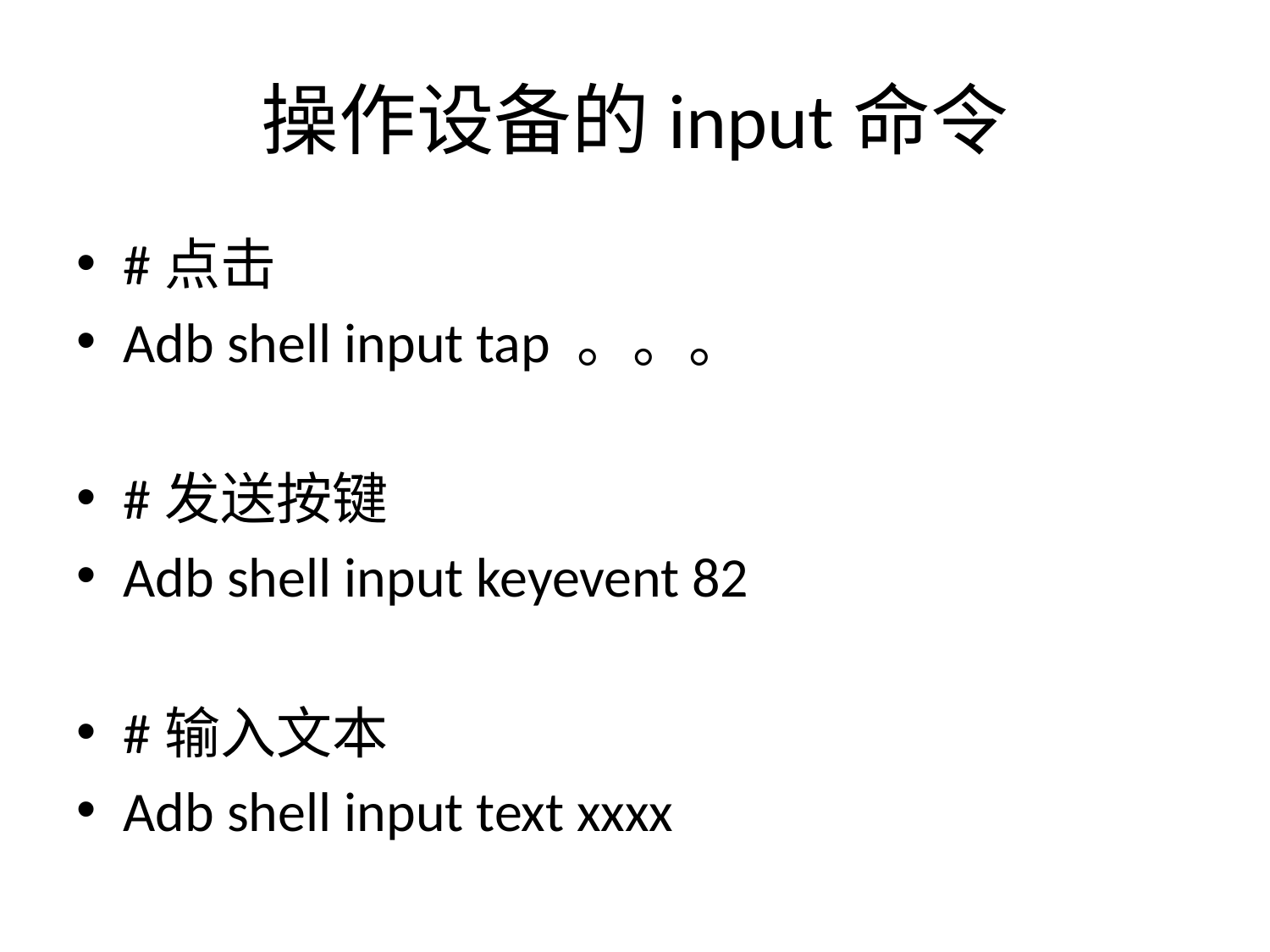

# 操作设备的input命令
#点击
Adb shell input tap 。。。

#发送按键
Adb shell input keyevent 82

#输入文本
Adb shell input text xxxx